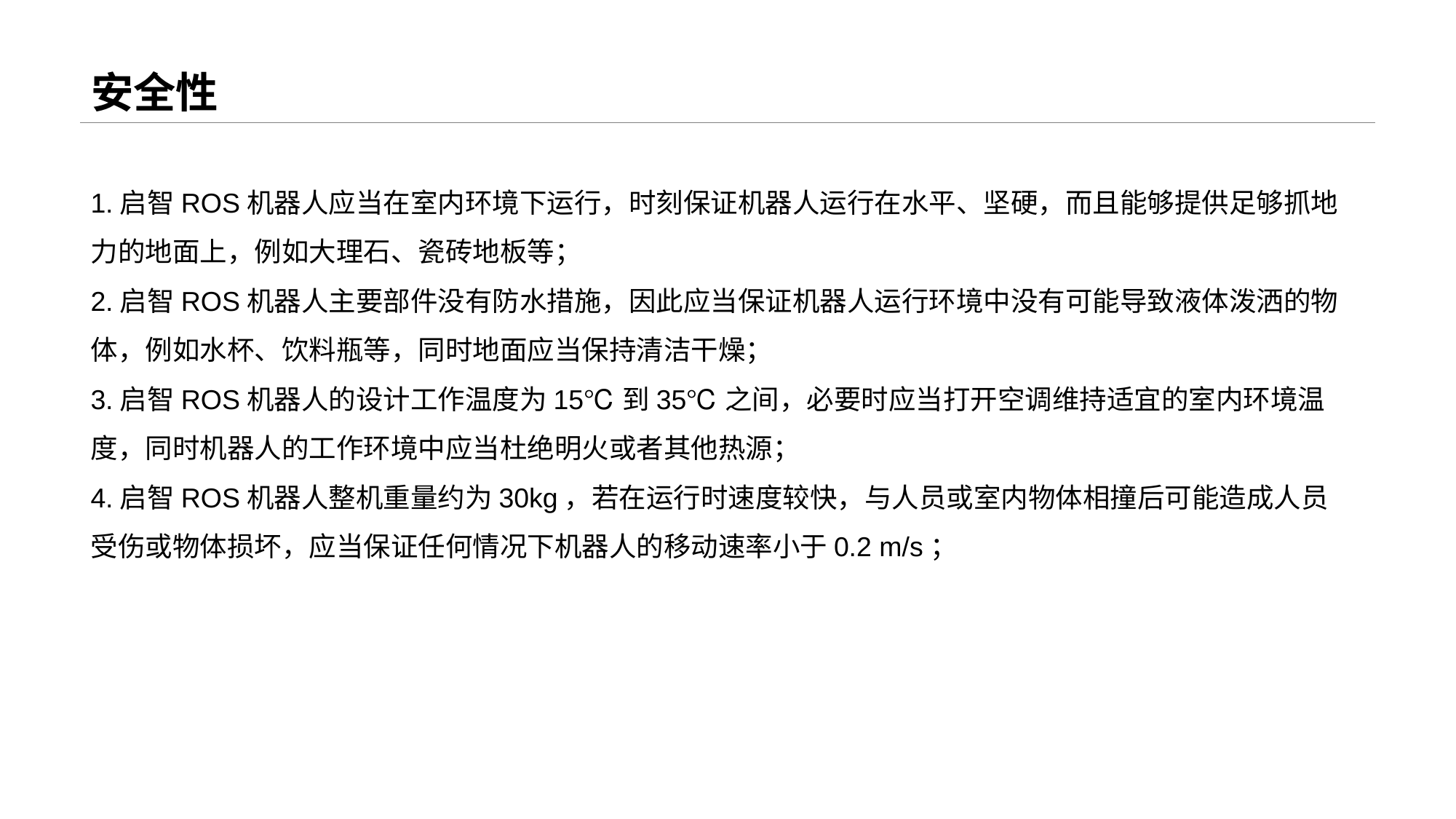

# 安全性
1.启智ROS机器人应当在室内环境下运行，时刻保证机器人运行在水平、坚硬，而且能够提供足够抓地力的地面上，例如大理石、瓷砖地板等；
2.启智ROS机器人主要部件没有防水措施，因此应当保证机器人运行环境中没有可能导致液体泼洒的物体，例如水杯、饮料瓶等，同时地面应当保持清洁干燥；
3.启智ROS机器人的设计工作温度为15℃到35℃之间，必要时应当打开空调维持适宜的室内环境温度，同时机器人的工作环境中应当杜绝明火或者其他热源；
4.启智ROS机器人整机重量约为30kg，若在运行时速度较快，与人员或室内物体相撞后可能造成人员受伤或物体损坏，应当保证任何情况下机器人的移动速率小于0.2 m/s；

39